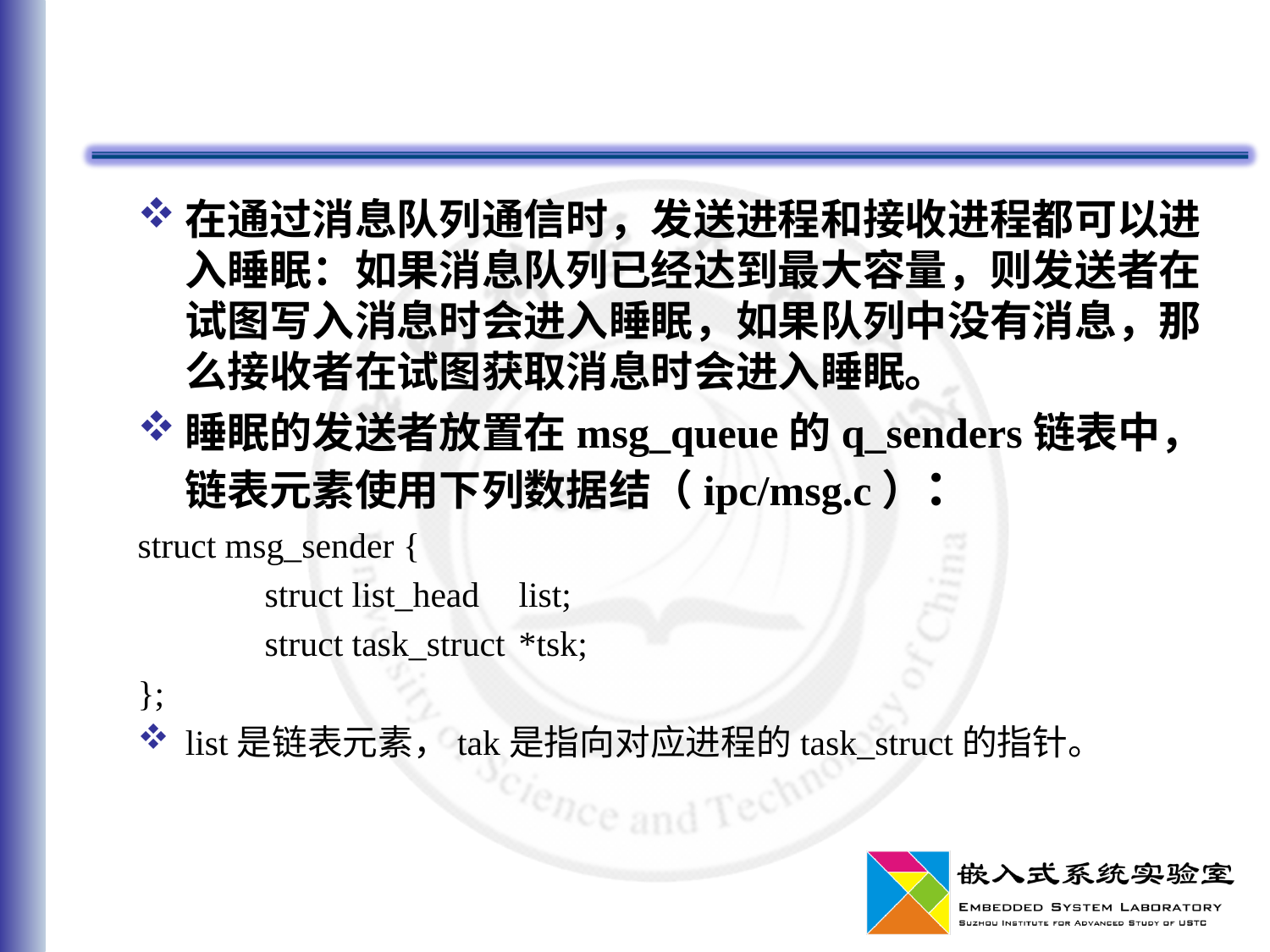

#
在通过消息队列通信时，发送进程和接收进程都可以进入睡眠：如果消息队列已经达到最大容量，则发送者在试图写入消息时会进入睡眠，如果队列中没有消息，那么接收者在试图获取消息时会进入睡眠。
睡眠的发送者放置在msg_queue的q_senders链表中，链表元素使用下列数据结（ipc/msg.c）：
struct msg_sender {
	struct list_head	list;
	struct task_struct	*tsk;
};
list是链表元素，tak是指向对应进程的task_struct的指针。